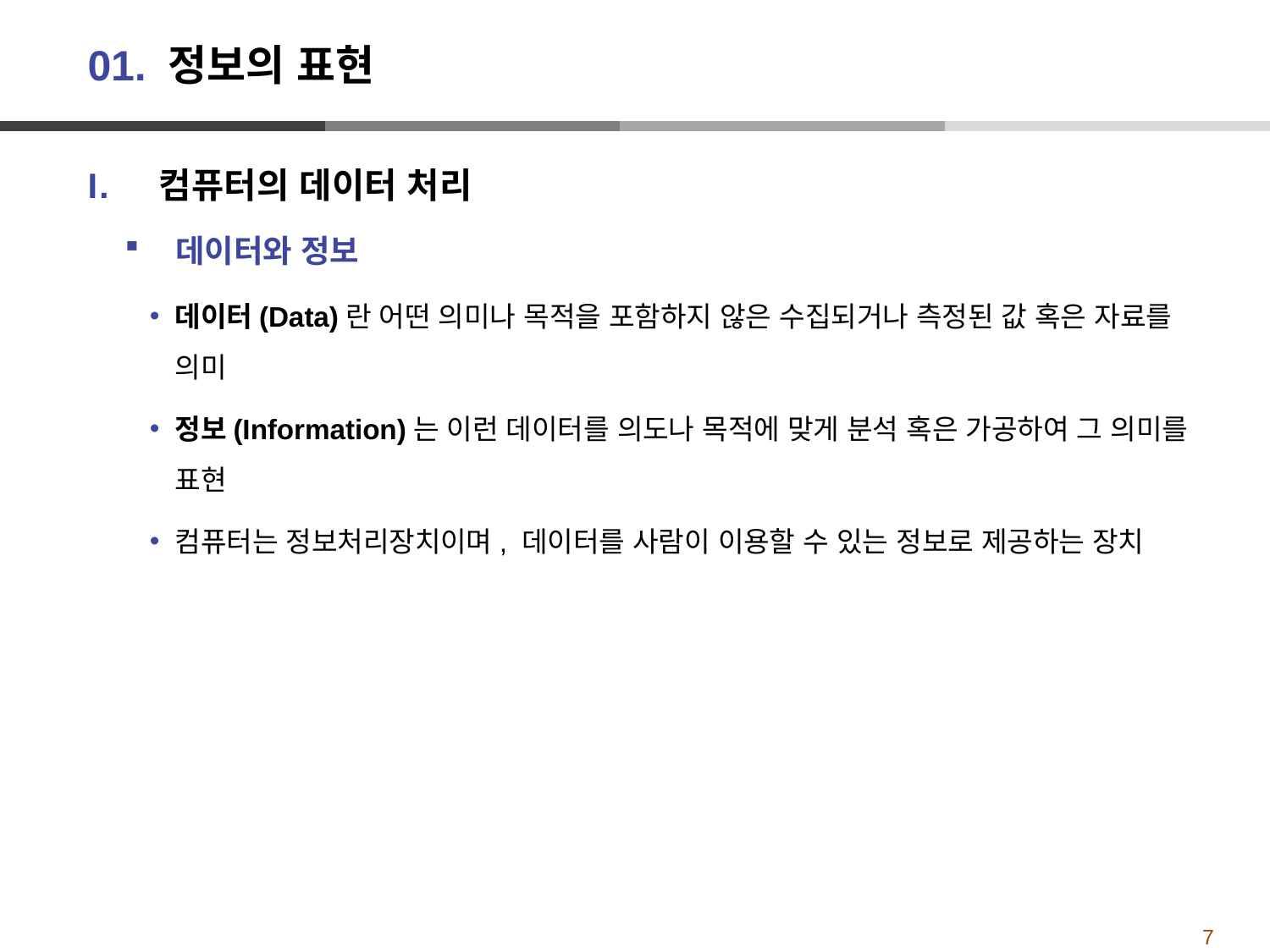

# 01. 정보의 표현
컴퓨터의 데이터 처리
  데이터와 정보
데이터(Data)란 어떤 의미나 목적을 포함하지 않은 수집되거나 측정된 값 혹은 자료를 의미
정보(Information)는 이런 데이터를 의도나 목적에 맞게 분석 혹은 가공하여 그 의미를 표현
컴퓨터는 정보처리장치이며, 데이터를 사람이 이용할 수 있는 정보로 제공하는 장치